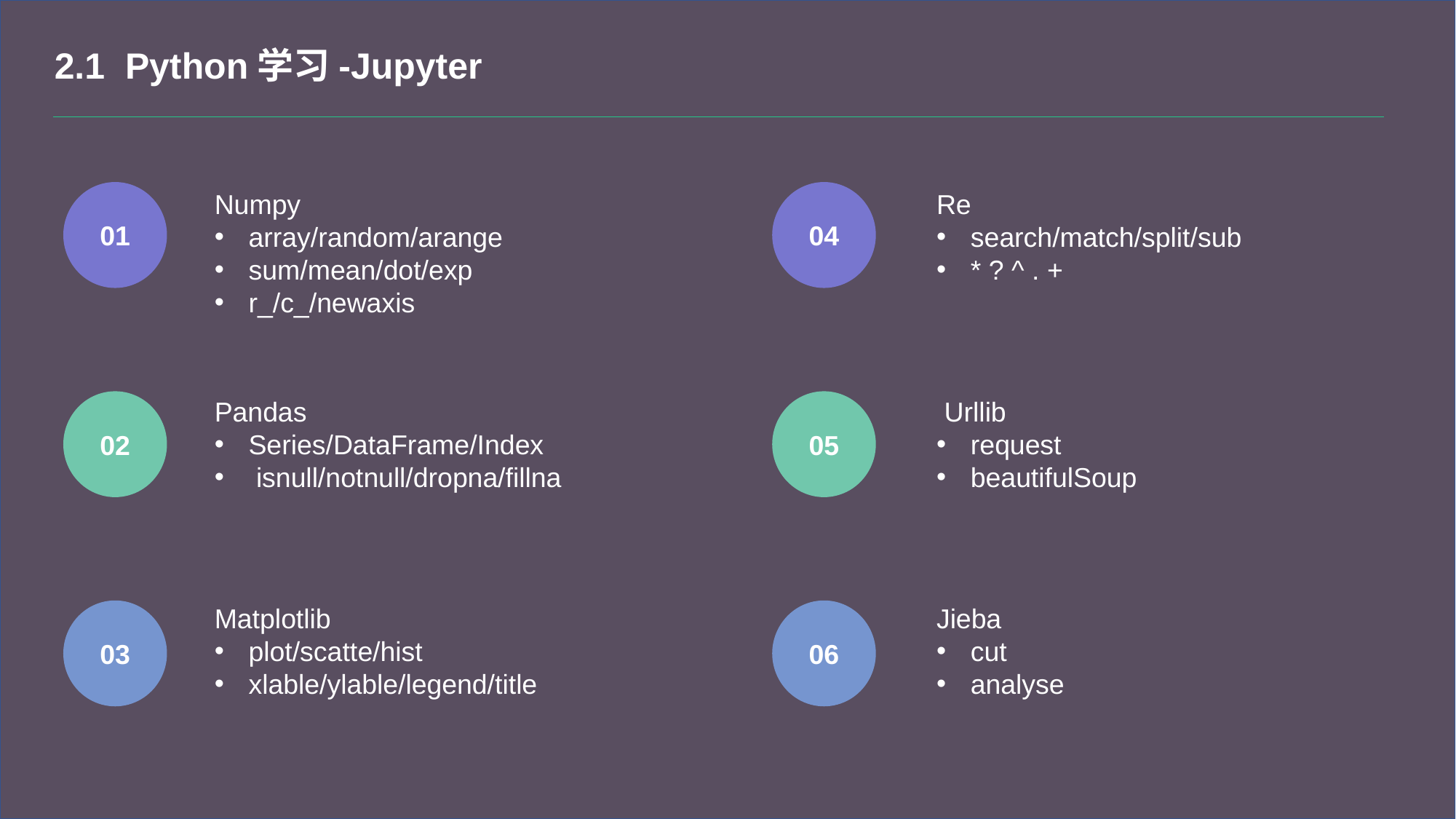

2.1  Python学习-Jupyter
01
Numpy
array/random/arange
sum/mean/dot/exp
r_/c_/newaxis
04
Re
search/match/split/sub
* ? ^ . +
Pandas
Series/DataFrame/Index
 isnull/notnull/dropna/fillna

 Urllib
request
beautifulSoup
02
05
Matplotlib
plot/scatte/hist
xlable/ylable/legend/title
Jieba
cut
analyse
03
06